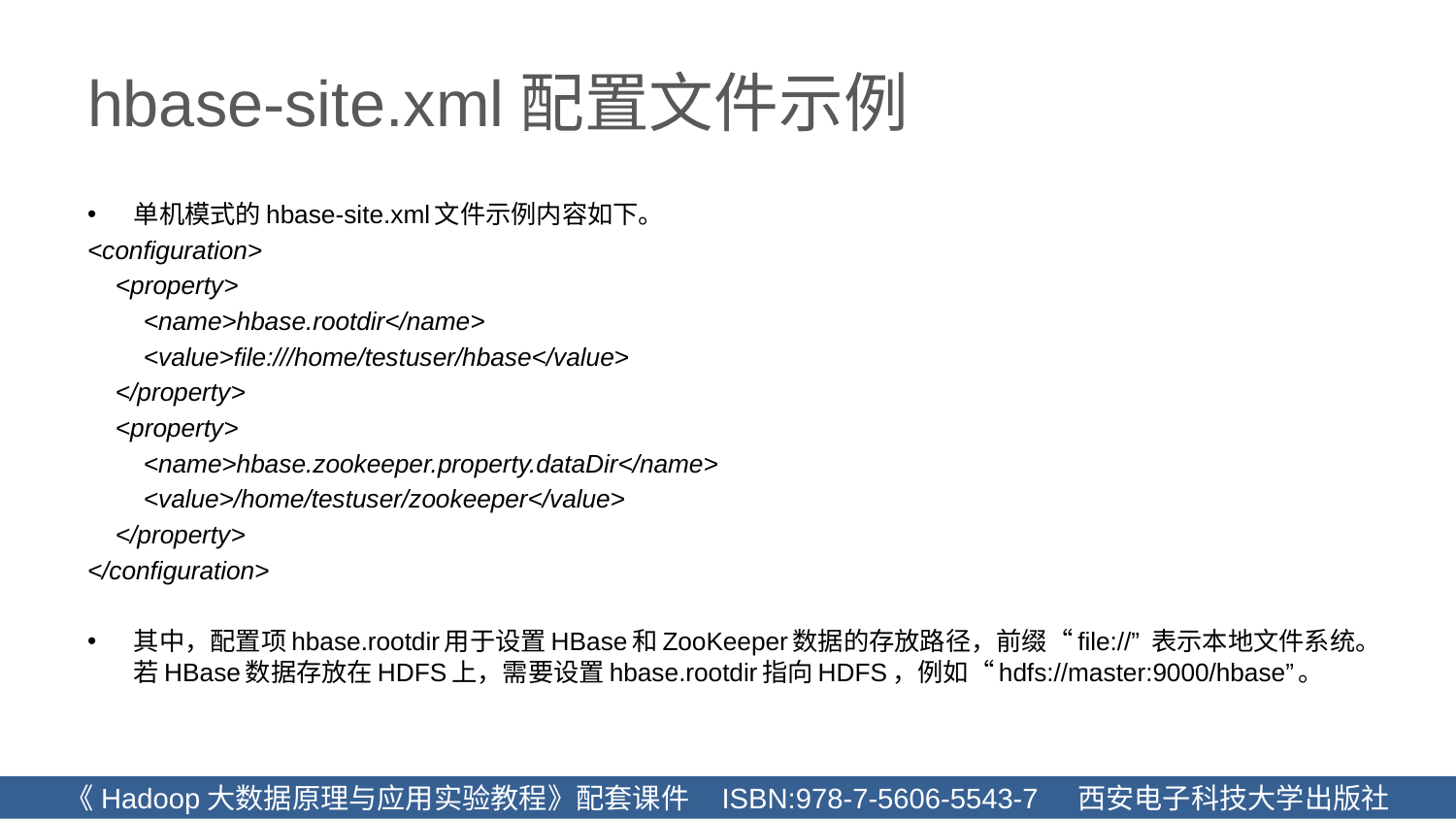

# hbase-site.xml配置文件示例
单机模式的hbase-site.xml文件示例内容如下。
<configuration>
    <property>
        <name>hbase.rootdir</name>
        <value>file:///home/testuser/hbase</value>
    </property>
    <property>
        <name>hbase.zookeeper.property.dataDir</name>
        <value>/home/testuser/zookeeper</value>
    </property>
</configuration>

其中，配置项hbase.rootdir用于设置HBase和ZooKeeper数据的存放路径，前缀“file://” 表示本地文件系统。若HBase数据存放在HDFS上，需要设置hbase.rootdir指向HDFS，例如“hdfs://master:9000/hbase”。